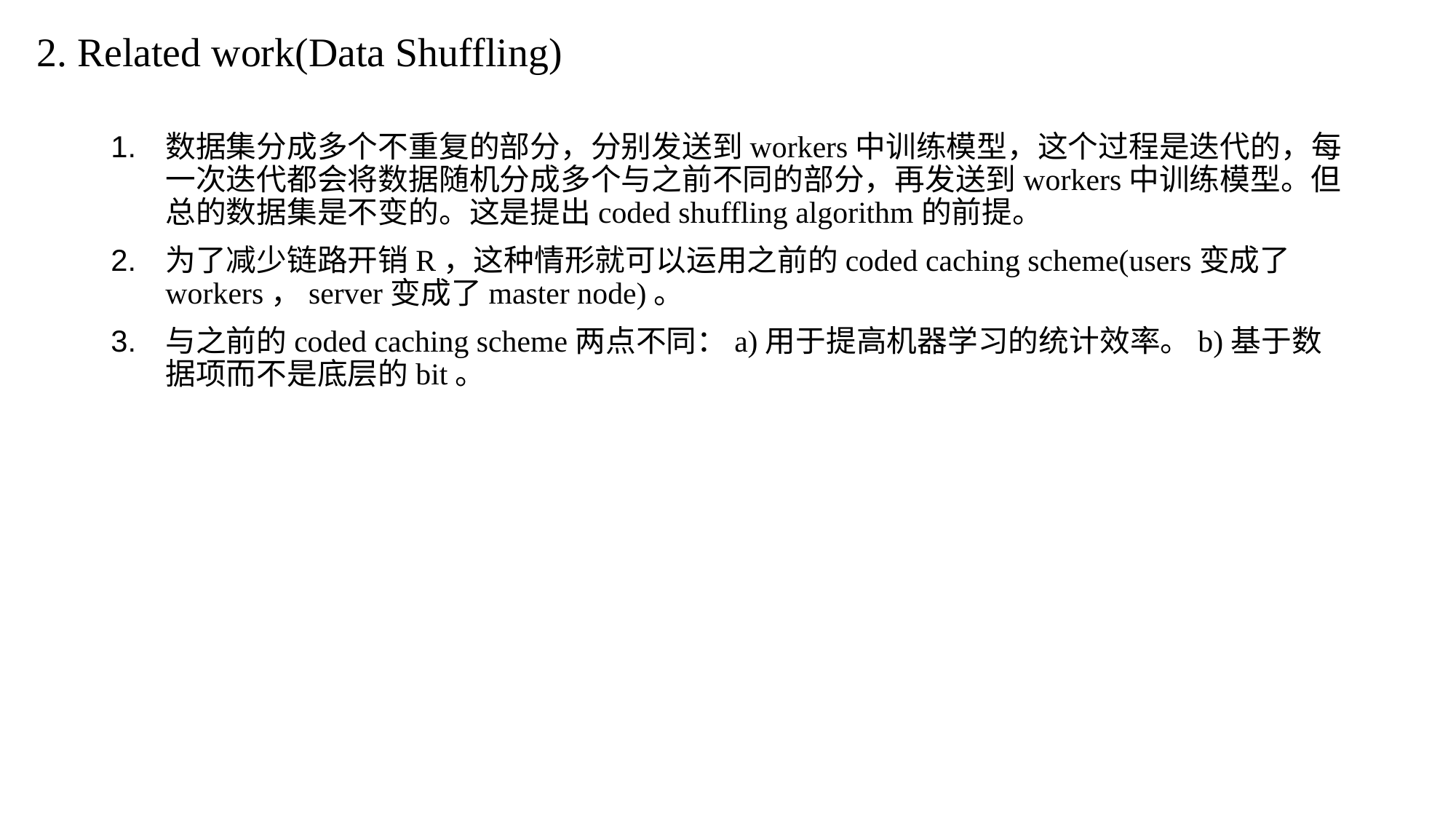

# 2. Related work(Data Shuffling)
数据集分成多个不重复的部分，分别发送到workers中训练模型，这个过程是迭代的，每一次迭代都会将数据随机分成多个与之前不同的部分，再发送到workers中训练模型。但总的数据集是不变的。这是提出coded shuffling algorithm的前提。
为了减少链路开销R，这种情形就可以运用之前的coded caching scheme(users变成了workers，server变成了master node)。
与之前的coded caching scheme两点不同：a)用于提高机器学习的统计效率。b)基于数据项而不是底层的bit。